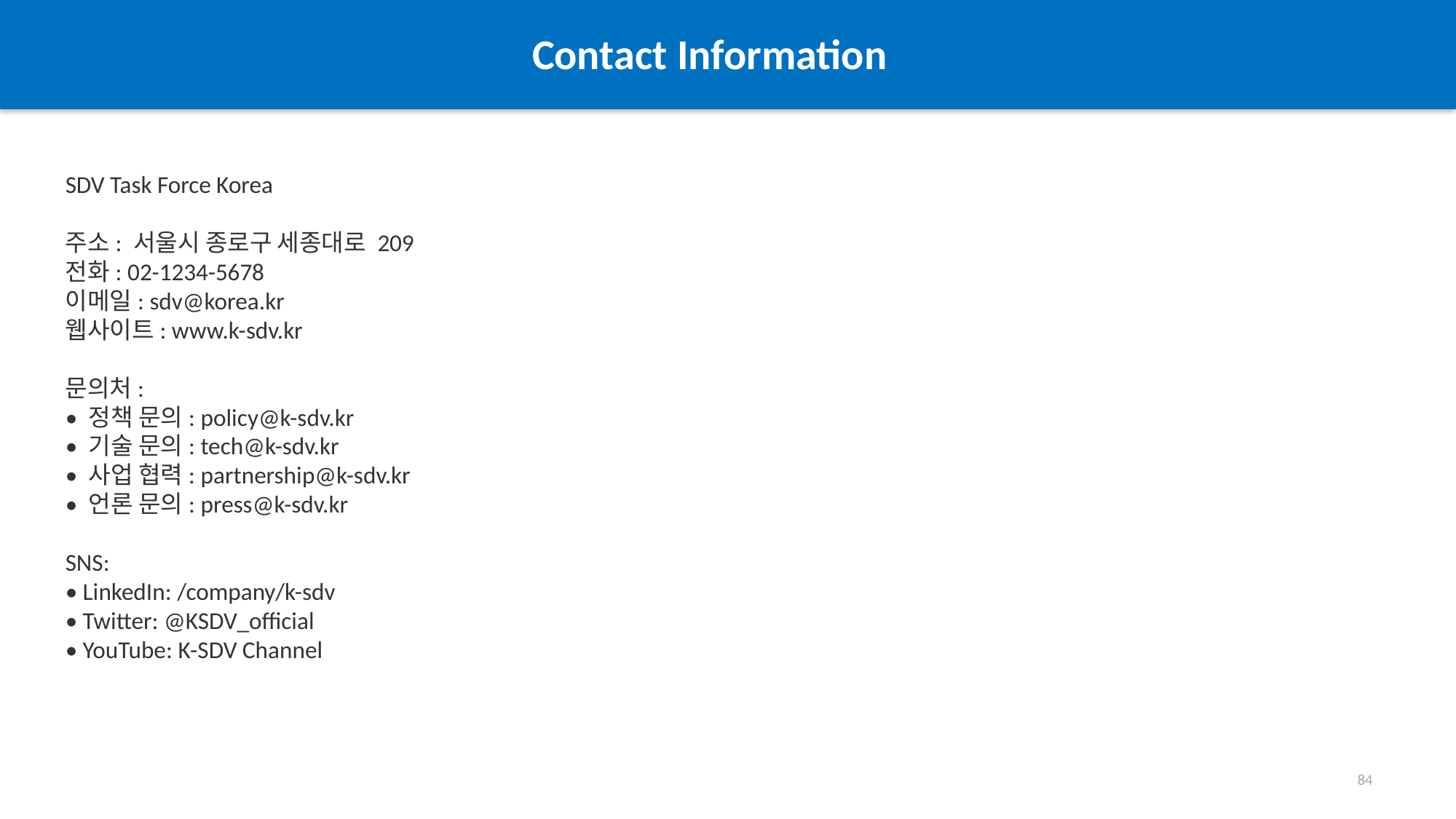

Contact Information
#
SDV Task Force Korea
주소: 서울시 종로구 세종대로 209
전화: 02-1234-5678
이메일: sdv@korea.kr
웹사이트: www.k-sdv.kr
문의처:
• 정책 문의: policy@k-sdv.kr
• 기술 문의: tech@k-sdv.kr
• 사업 협력: partnership@k-sdv.kr
• 언론 문의: press@k-sdv.kr
SNS:
• LinkedIn: /company/k-sdv
• Twitter: @KSDV_official
• YouTube: K-SDV Channel
84